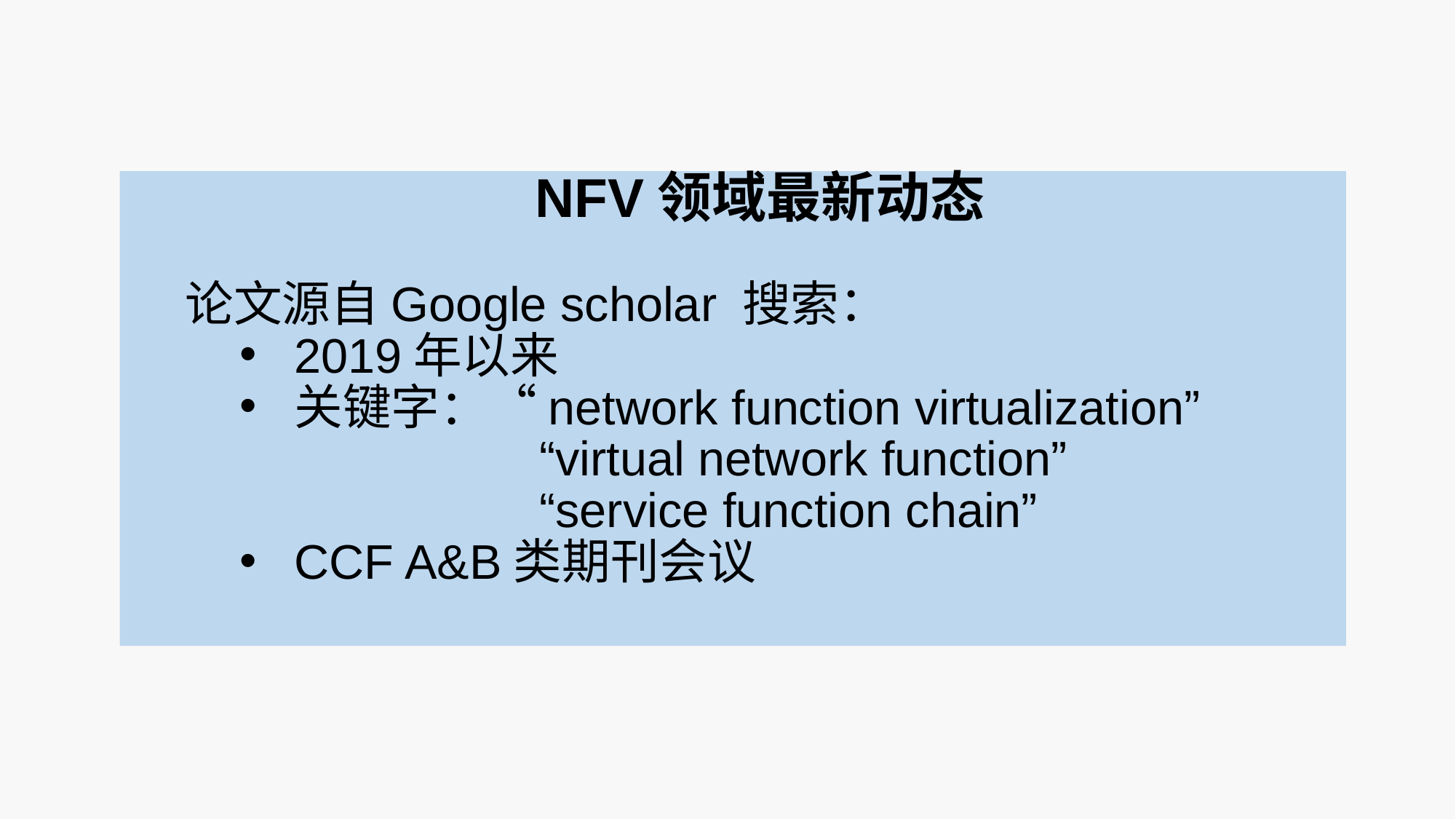

NFV领域最新动态

论文源自Google scholar 搜索：
2019年以来
关键字：“network function virtualization”
		  “virtual network function”
		  “service function chain”
CCF A&B类期刊会议